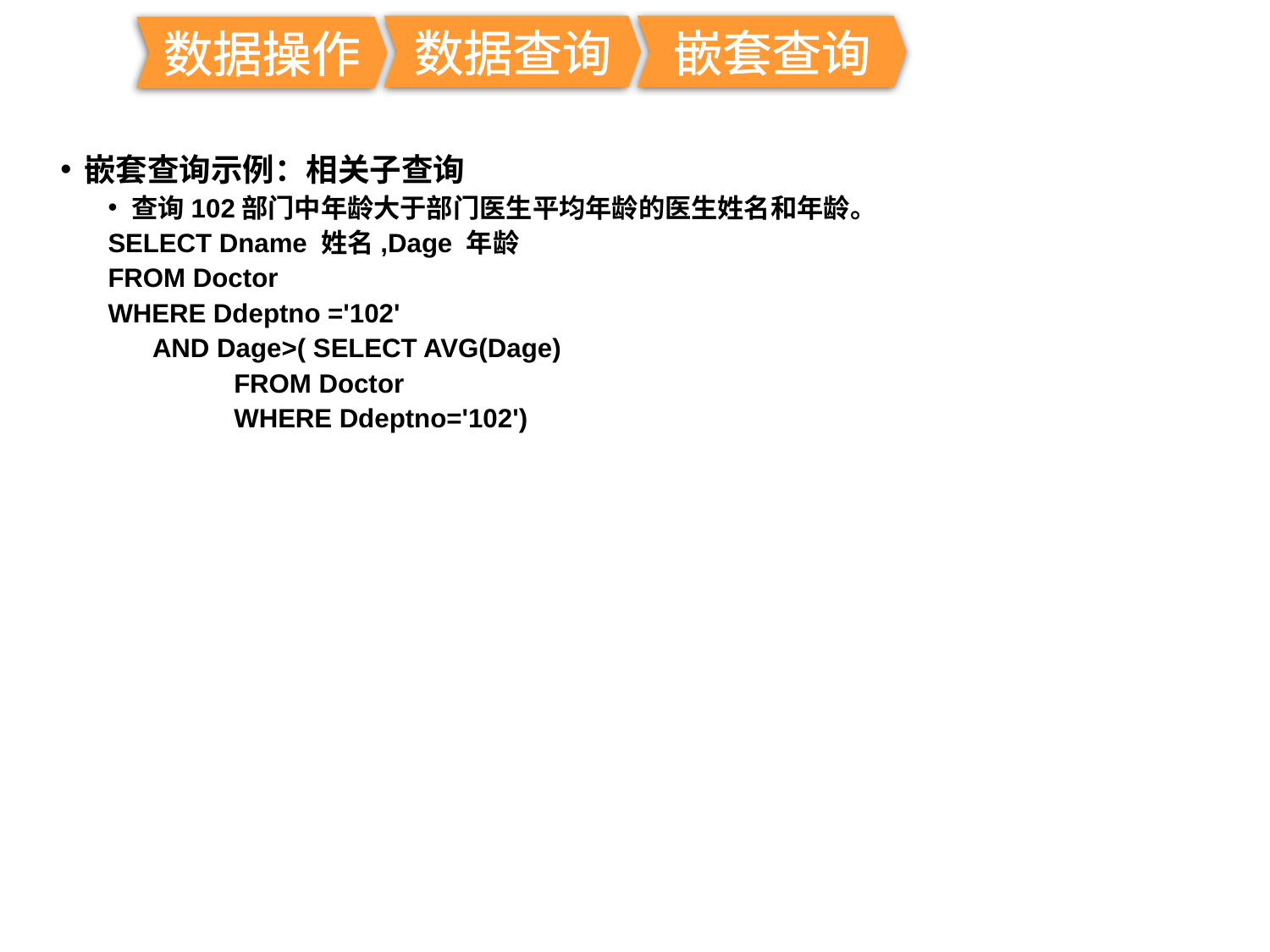

数据查询
嵌套查询
数据操作

嵌套查询示例：相关子查询
查询102部门中年龄大于部门医生平均年龄的医生姓名和年龄。
SELECT Dname 姓名,Dage 年龄
FROM Doctor
WHERE Ddeptno ='102'
      AND Dage>( SELECT AVG(Dage)
                 FROM Doctor
                 WHERE Ddeptno='102')